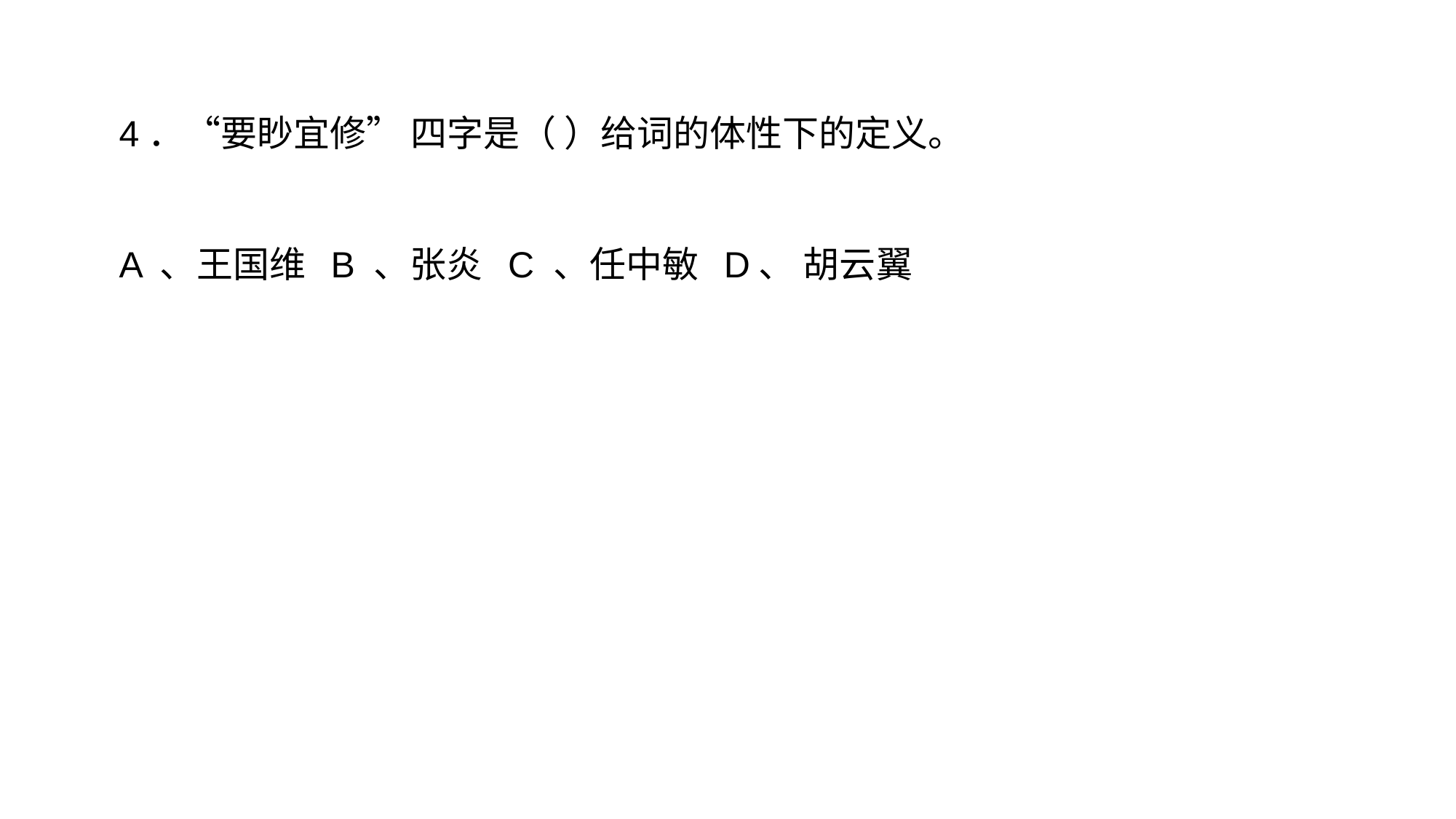

4．“要眇宜修” 四字是（ ）给词的体性下的定义。

A 、王国维  B 、张炎  C 、任中敏  D、 胡云翼